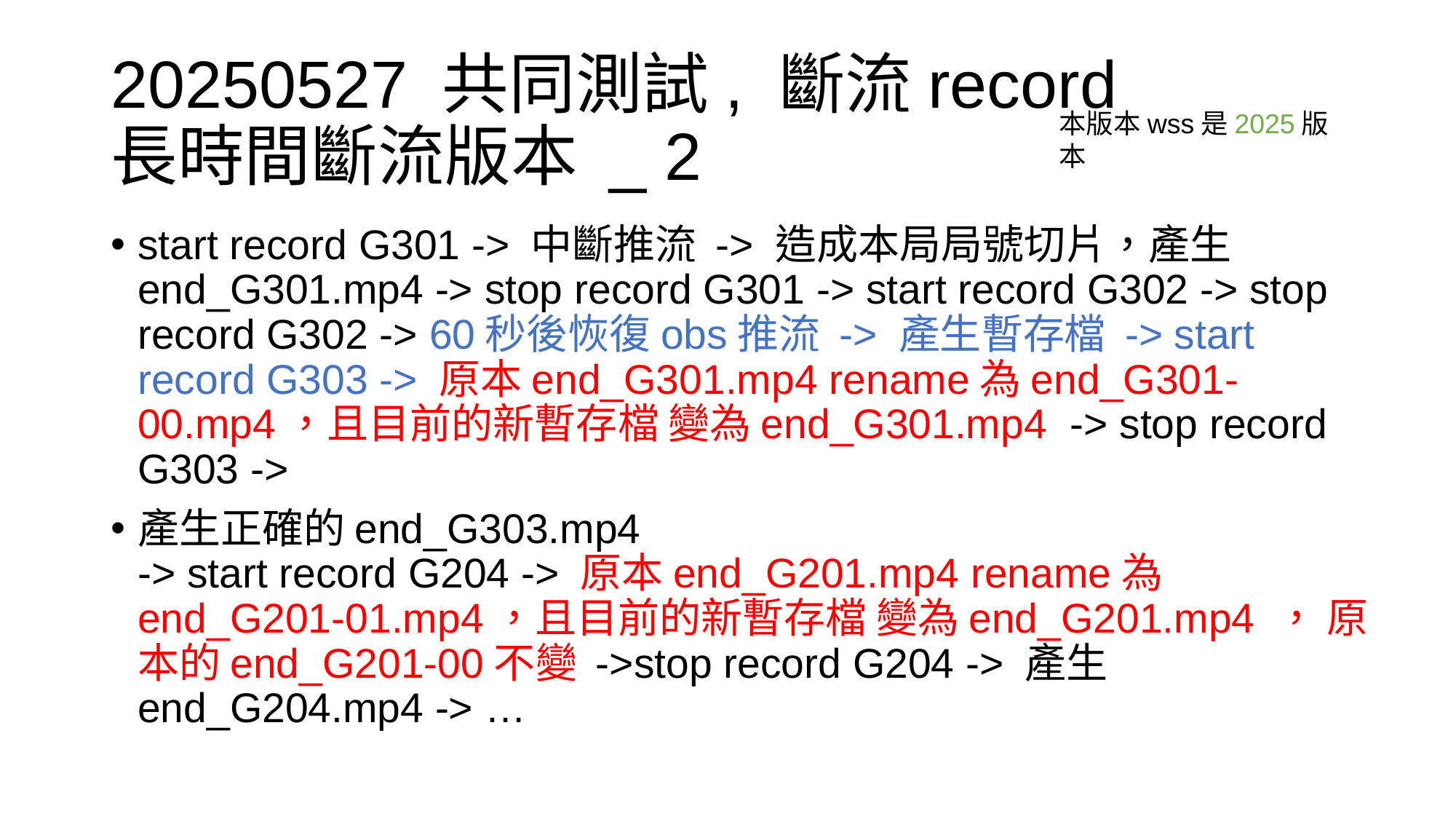

# 20250527 共同測試, 斷流record 長時間斷流版本 _ 2
本版本wss是2025版本
start record G301 -> 中斷推流 -> 造成本局局號切片，產生end_G301.mp4 -> stop record G301 -> start record G302 -> stop record G302 -> 60秒後恢復obs推流 -> 產生暫存檔 -> start record G303 -> 原本end_G301.mp4 rename為end_G301-00.mp4，且目前的新暫存檔 變為end_G301.mp4  -> stop record G303 ->
產生正確的end_G303.mp4
-> start record G204 -> 原本end_G201.mp4 rename為end_G201-01.mp4，且目前的新暫存檔 變為end_G201.mp4 ， 原本的end_G201-00不變 ->stop record G204 -> 產生end_G204.mp4 -> …